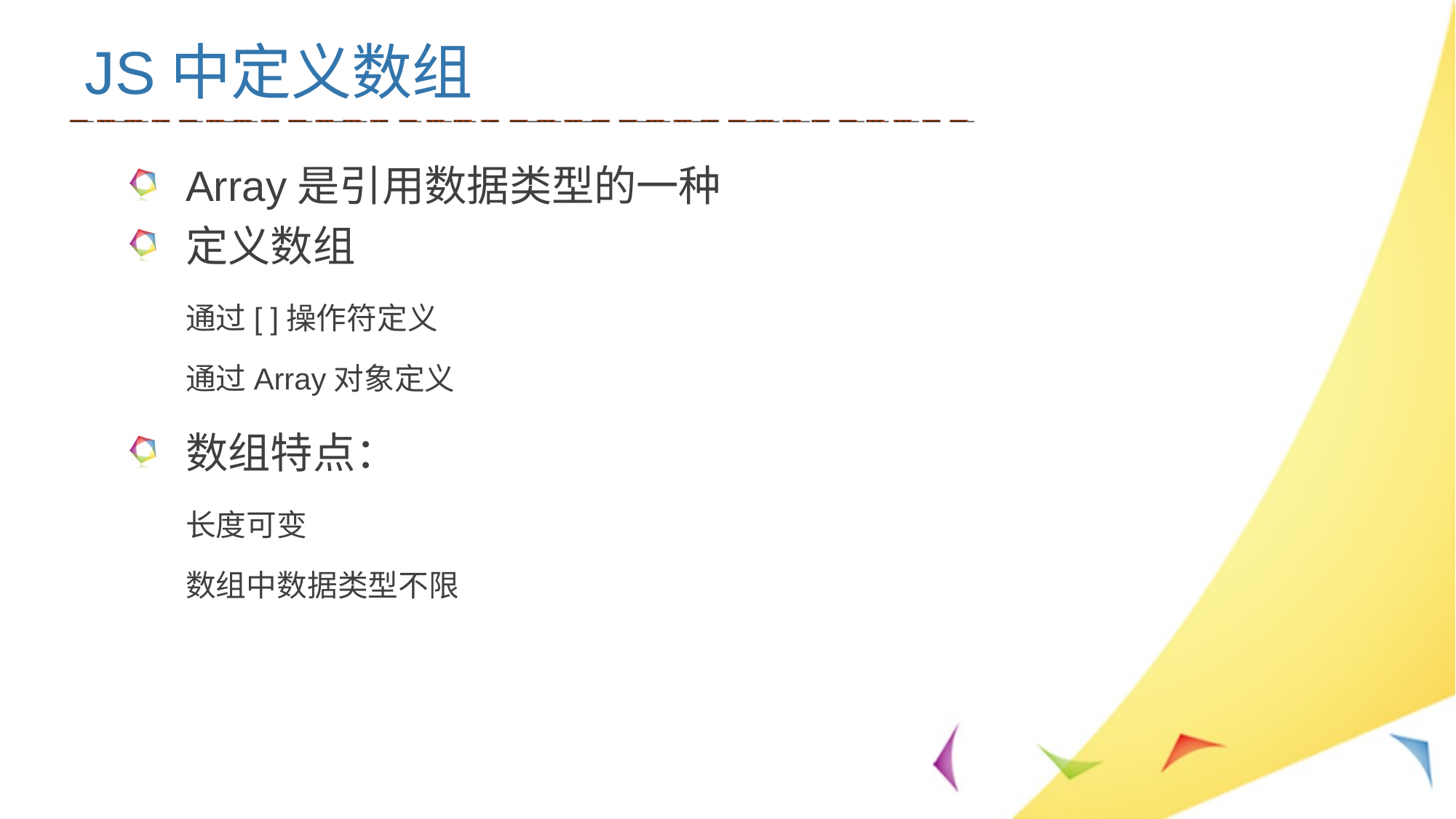

JS中定义数组
Array是引用数据类型的一种
定义数组
通过[ ]操作符定义
通过Array对象定义
数组特点：
长度可变
数组中数据类型不限